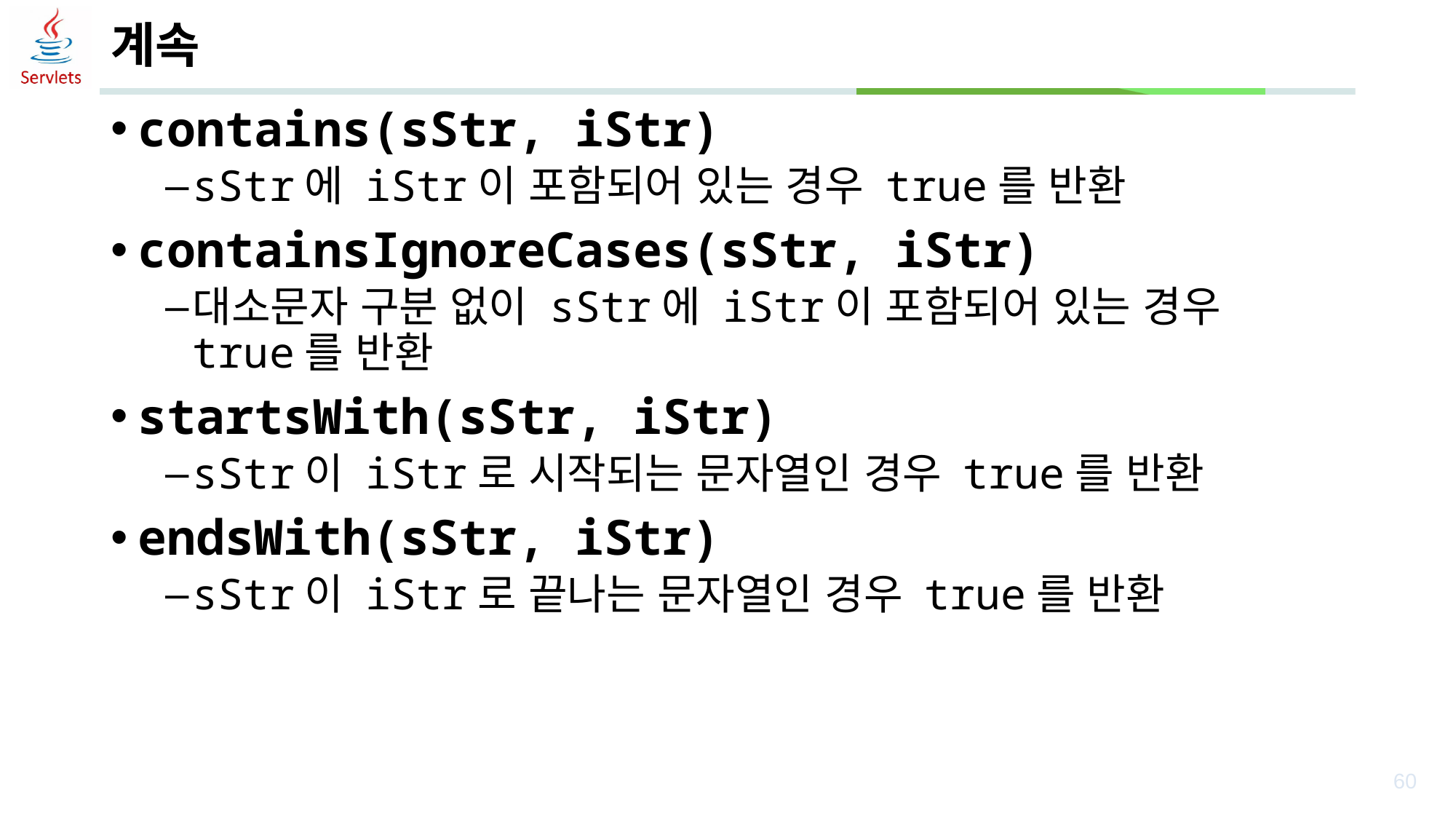

# 계속
contains(sStr, iStr)
sStr에 iStr이 포함되어 있는 경우 true를 반환
containsIgnoreCases(sStr, iStr)
대소문자 구분 없이 sStr에 iStr이 포함되어 있는 경우 true를 반환
startsWith(sStr, iStr)
sStr이 iStr로 시작되는 문자열인 경우 true를 반환
endsWith(sStr, iStr)
sStr이 iStr로 끝나는 문자열인 경우 true를 반환

60